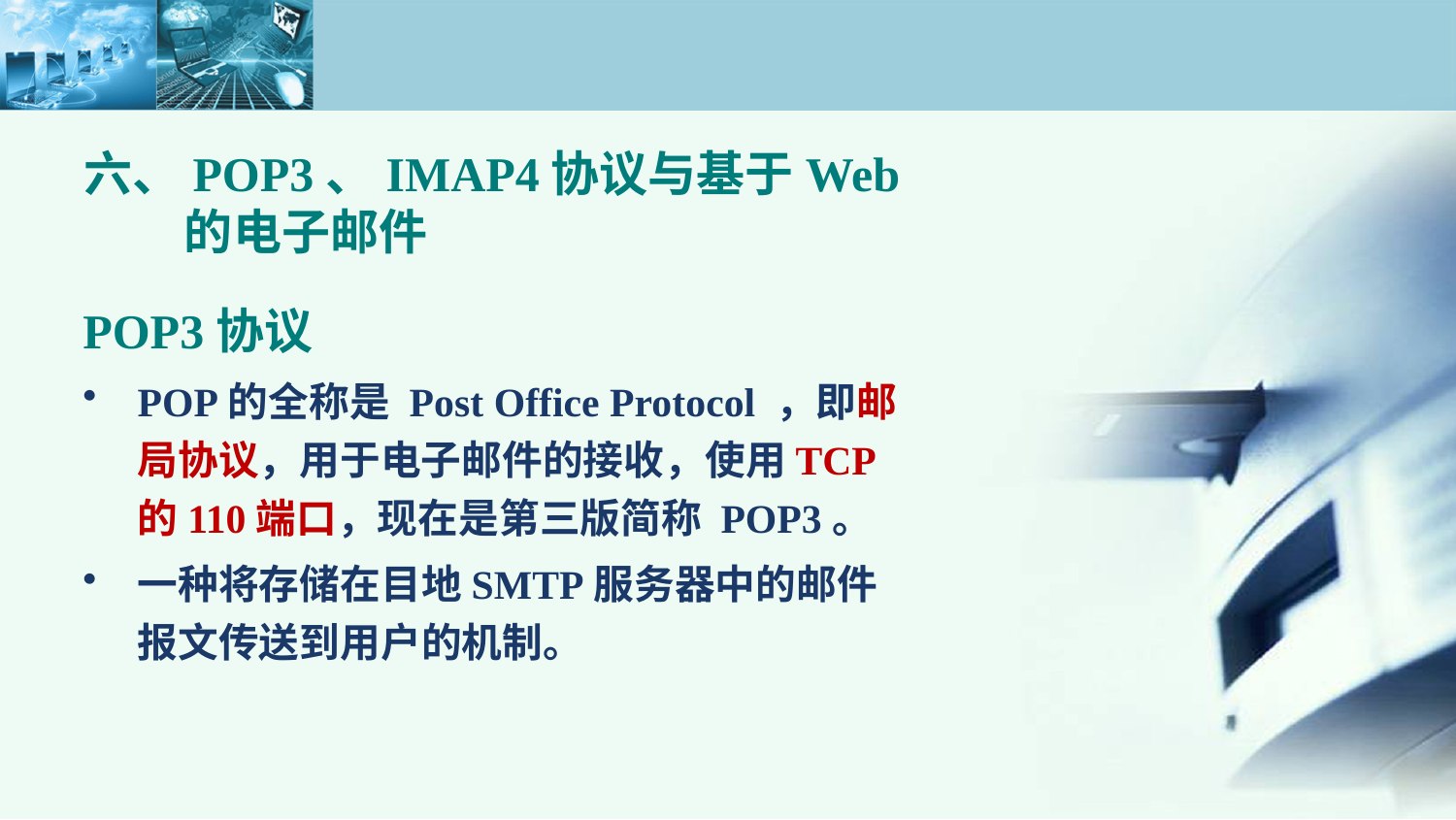

六、POP3、IMAP4协议与基于Web的电子邮件
POP3协议
POP的全称是 Post Office Protocol ，即邮局协议，用于电子邮件的接收，使用TCP的110端口，现在是第三版简称 POP3。
一种将存储在目地SMTP服务器中的邮件报文传送到用户的机制。